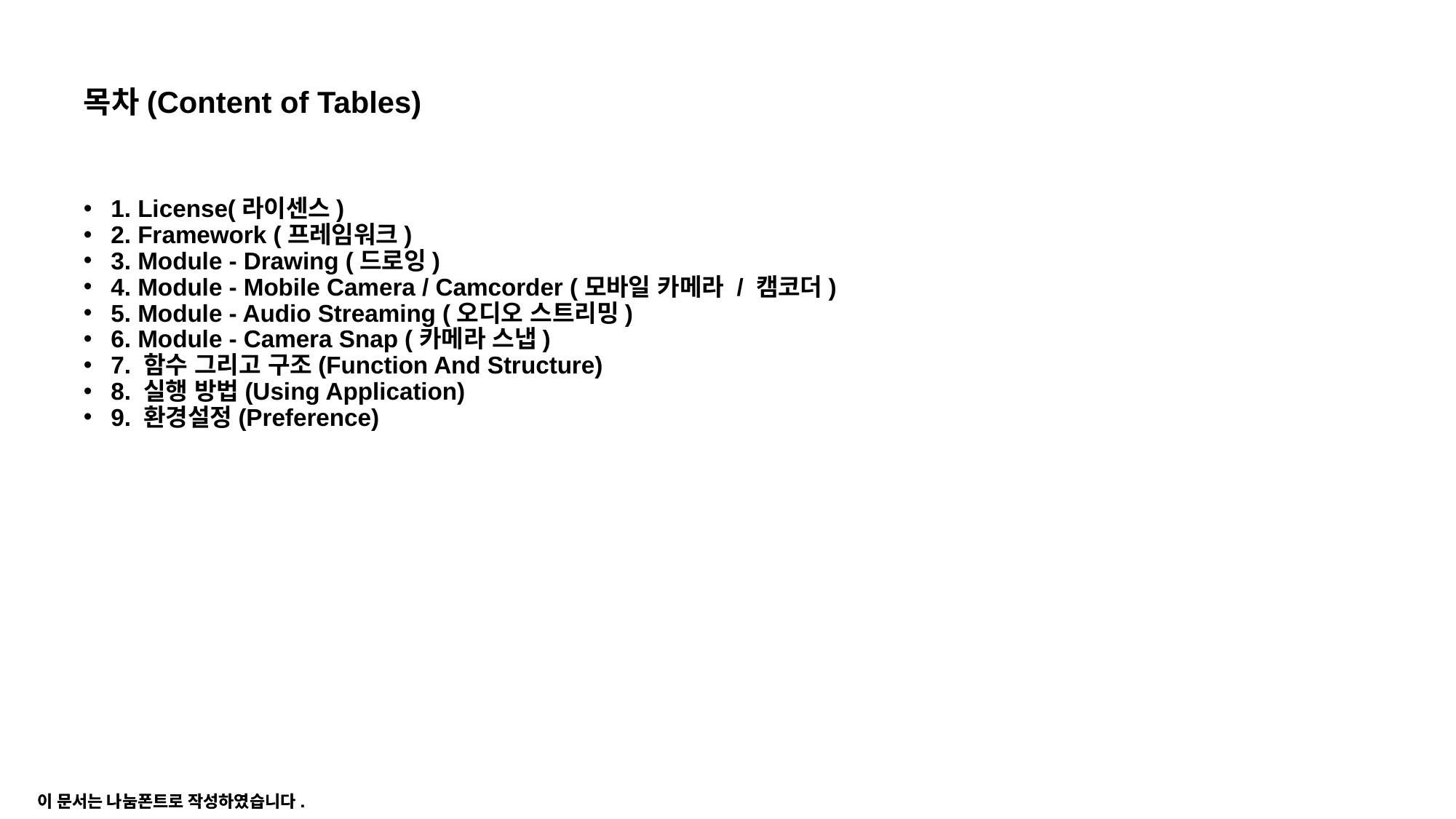

# 목차(Content of Tables)
1. License(라이센스)
2. Framework (프레임워크)
3. Module - Drawing (드로잉)
4. Module - Mobile Camera / Camcorder (모바일 카메라 / 캠코더)
5. Module - Audio Streaming (오디오 스트리밍)
6. Module - Camera Snap (카메라 스냅)
7. 함수 그리고 구조(Function And Structure)
8. 실행 방법(Using Application)
9. 환경설정(Preference)